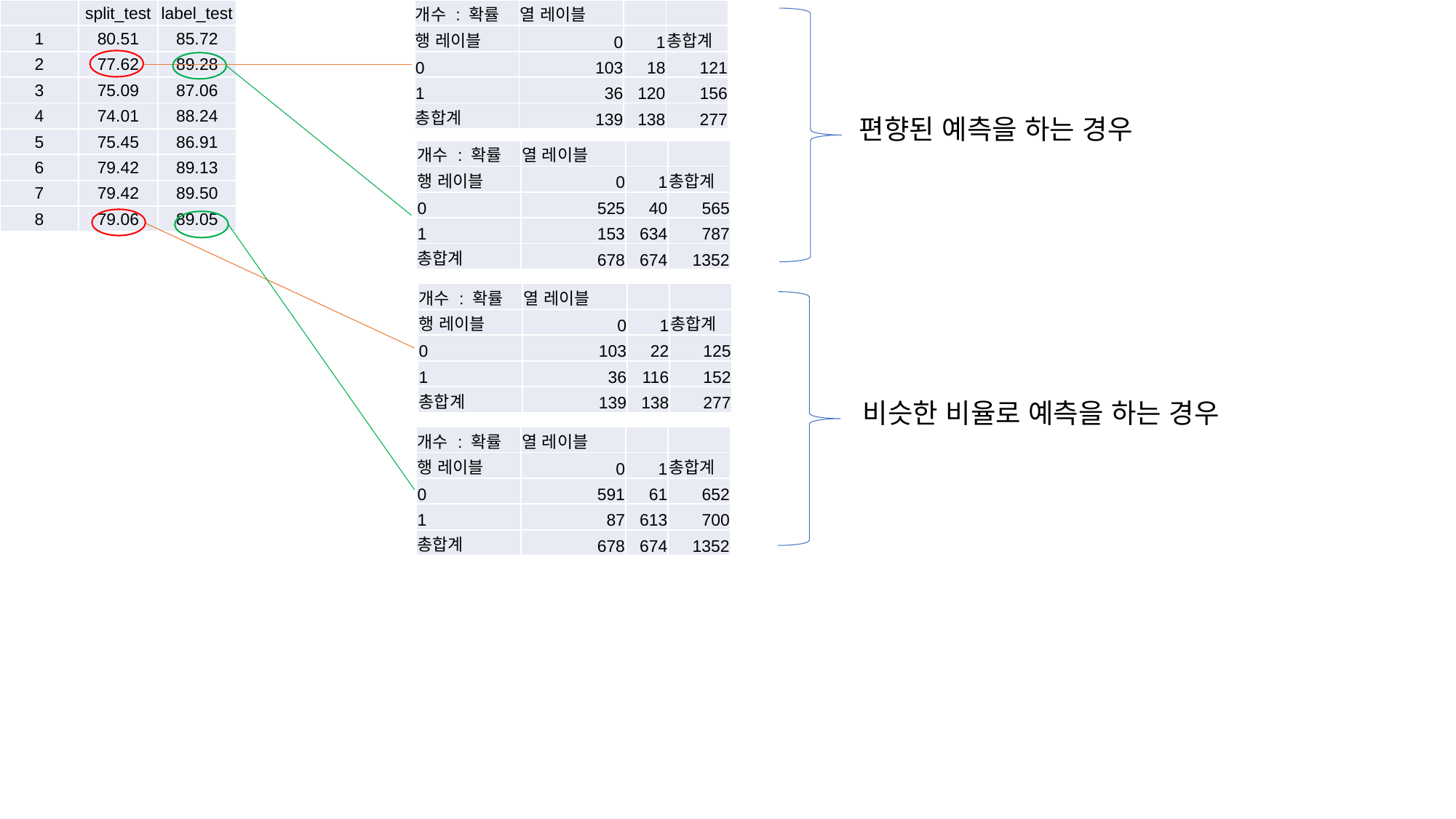

|  | split\_test | label\_test |
| --- | --- | --- |
| 1 | 80.51 | 85.72 |
| 2 | 77.62 | 89.28 |
| 3 | 75.09 | 87.06 |
| 4 | 74.01 | 88.24 |
| 5 | 75.45 | 86.91 |
| 6 | 79.42 | 89.13 |
| 7 | 79.42 | 89.50 |
| 8 | 79.06 | 89.05 |
| 개수 : 확률 | 열 레이블 |  |  |
| --- | --- | --- | --- |
| 행 레이블 | 0 | 1 | 총합계 |
| 0 | 103 | 18 | 121 |
| 1 | 36 | 120 | 156 |
| 총합계 | 139 | 138 | 277 |

편향된 예측을 하는 경우
| 개수 : 확률 | 열 레이블 |  |  |
| --- | --- | --- | --- |
| 행 레이블 | 0 | 1 | 총합계 |
| 0 | 525 | 40 | 565 |
| 1 | 153 | 634 | 787 |
| 총합계 | 678 | 674 | 1352 |

| 개수 : 확률 | 열 레이블 |  |  |
| --- | --- | --- | --- |
| 행 레이블 | 0 | 1 | 총합계 |
| 0 | 103 | 22 | 125 |
| 1 | 36 | 116 | 152 |
| 총합계 | 139 | 138 | 277 |

비슷한 비율로 예측을 하는 경우
| 개수 : 확률 | 열 레이블 |  |  |
| --- | --- | --- | --- |
| 행 레이블 | 0 | 1 | 총합계 |
| 0 | 591 | 61 | 652 |
| 1 | 87 | 613 | 700 |
| 총합계 | 678 | 674 | 1352 |